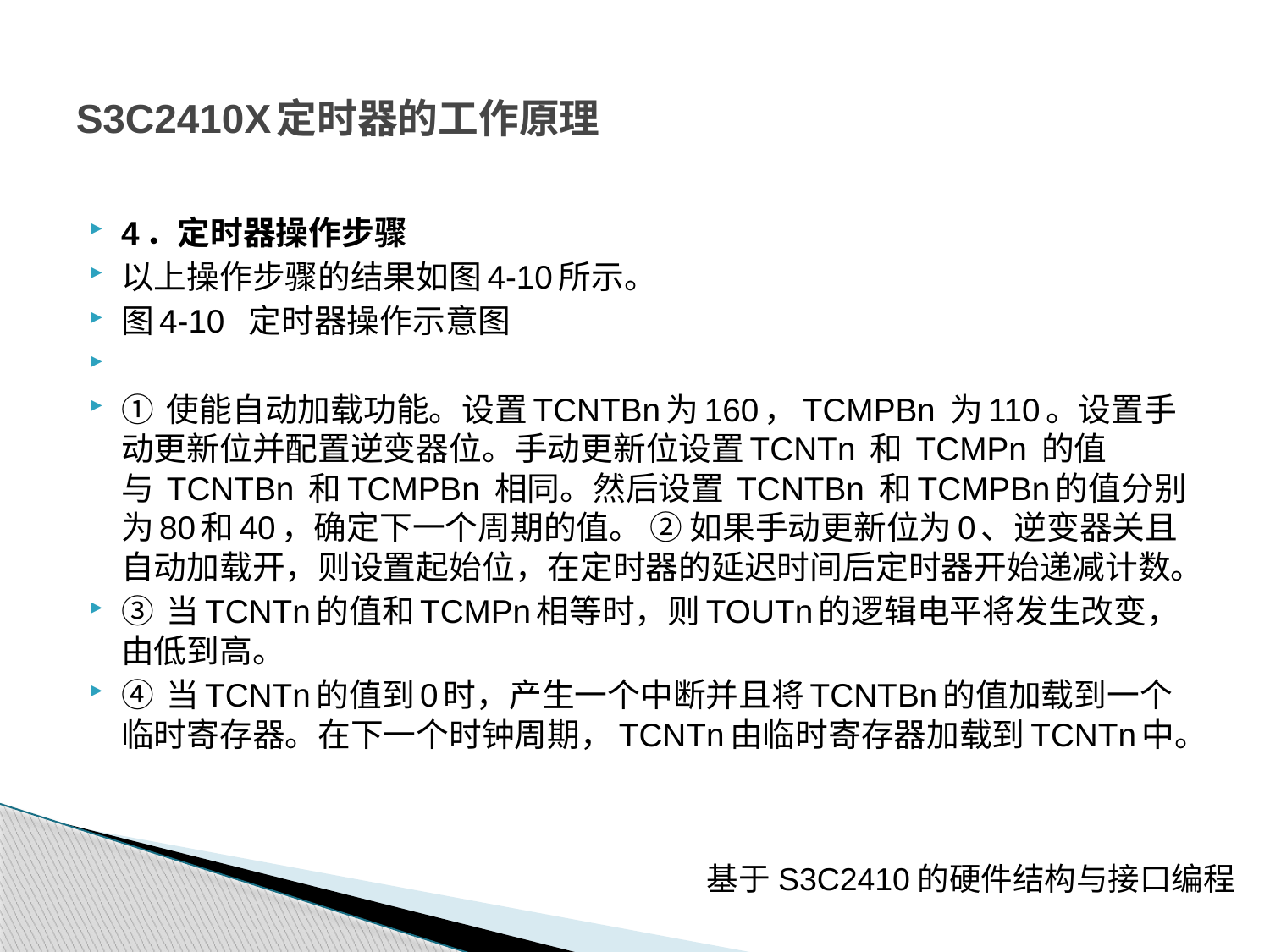

# S3C2410X定时器的工作原理
4．定时器操作步骤
以上操作步骤的结果如图4-10所示。
图4-10  定时器操作示意图

① 使能自动加载功能。设置TCNTBn为160，TCMPBn 为110。设置手动更新位并配置逆变器位。手动更新位设置TCNTn 和 TCMPn 的值与 TCNTBn 和TCMPBn 相同。然后设置 TCNTBn 和TCMPBn的值分别为80和40，确定下一个周期的值。 ② 如果手动更新位为0、逆变器关且自动加载开，则设置起始位，在定时器的延迟时间后定时器开始递减计数。
③ 当TCNTn的值和TCMPn相等时，则TOUTn的逻辑电平将发生改变，由低到高。
④ 当TCNTn的值到0时，产生一个中断并且将TCNTBn的值加载到一个临时寄存器。在下一个时钟周期，TCNTn由临时寄存器加载到TCNTn中。

基于S3C2410的硬件结构与接口编程